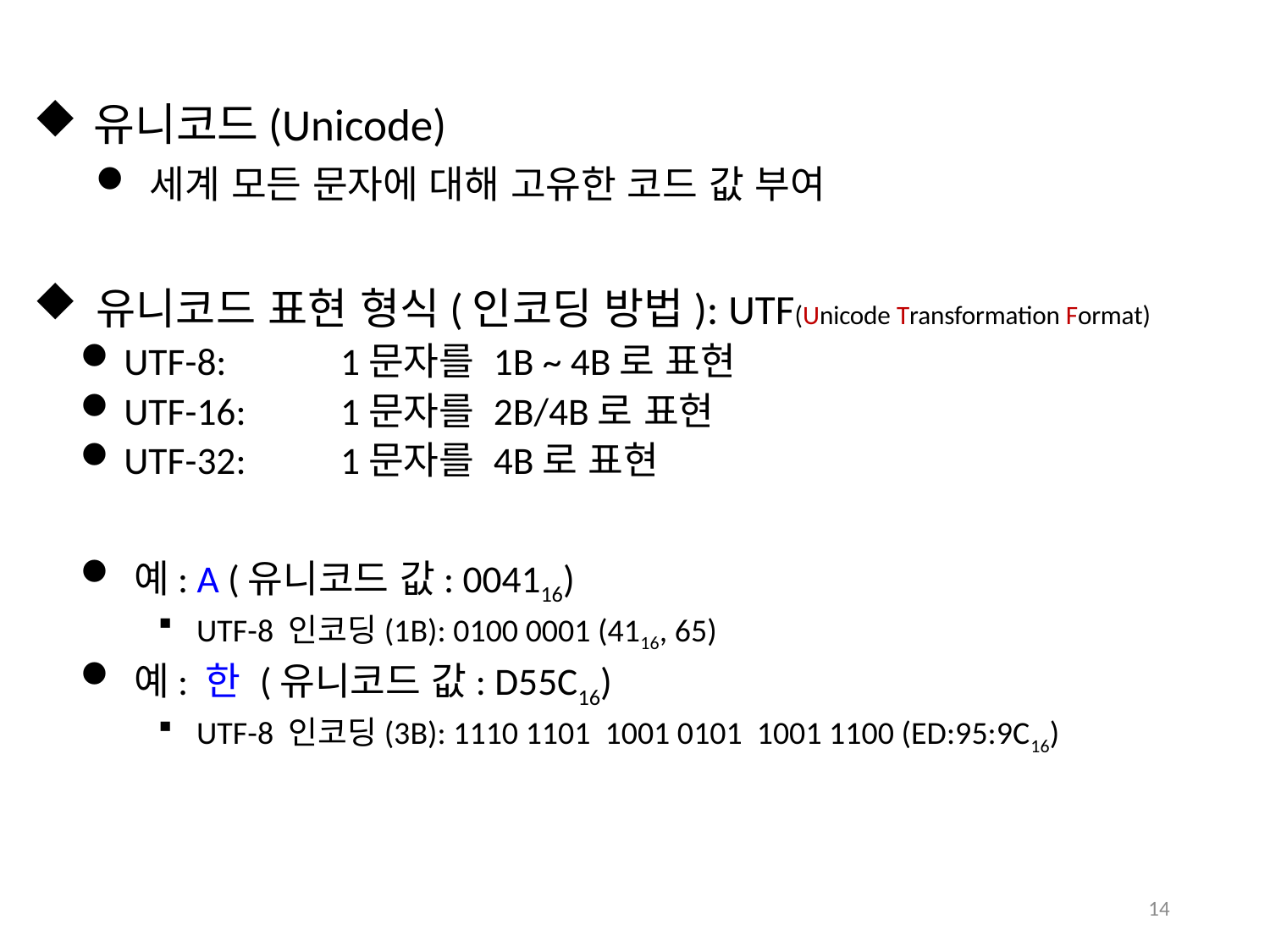

유니코드(Unicode)
 세계 모든 문자에 대해 고유한 코드 값 부여

 유니코드 표현 형식(인코딩 방법): UTF(Unicode Transformation Format)
 UTF-8: 	1문자를 1B ~ 4B로 표현
 UTF-16: 	1문자를 2B/4B로 표현
 UTF-32: 	1문자를 4B로 표현

 예: A (유니코드 값: 004116)
 UTF-8 인코딩(1B): 0100 0001 (4116, 65)
 예: 한 (유니코드 값: D55C16)
 UTF-8 인코딩(3B): 1110 1101  1001 0101  1001 1100 (ED:95:9C16)

14